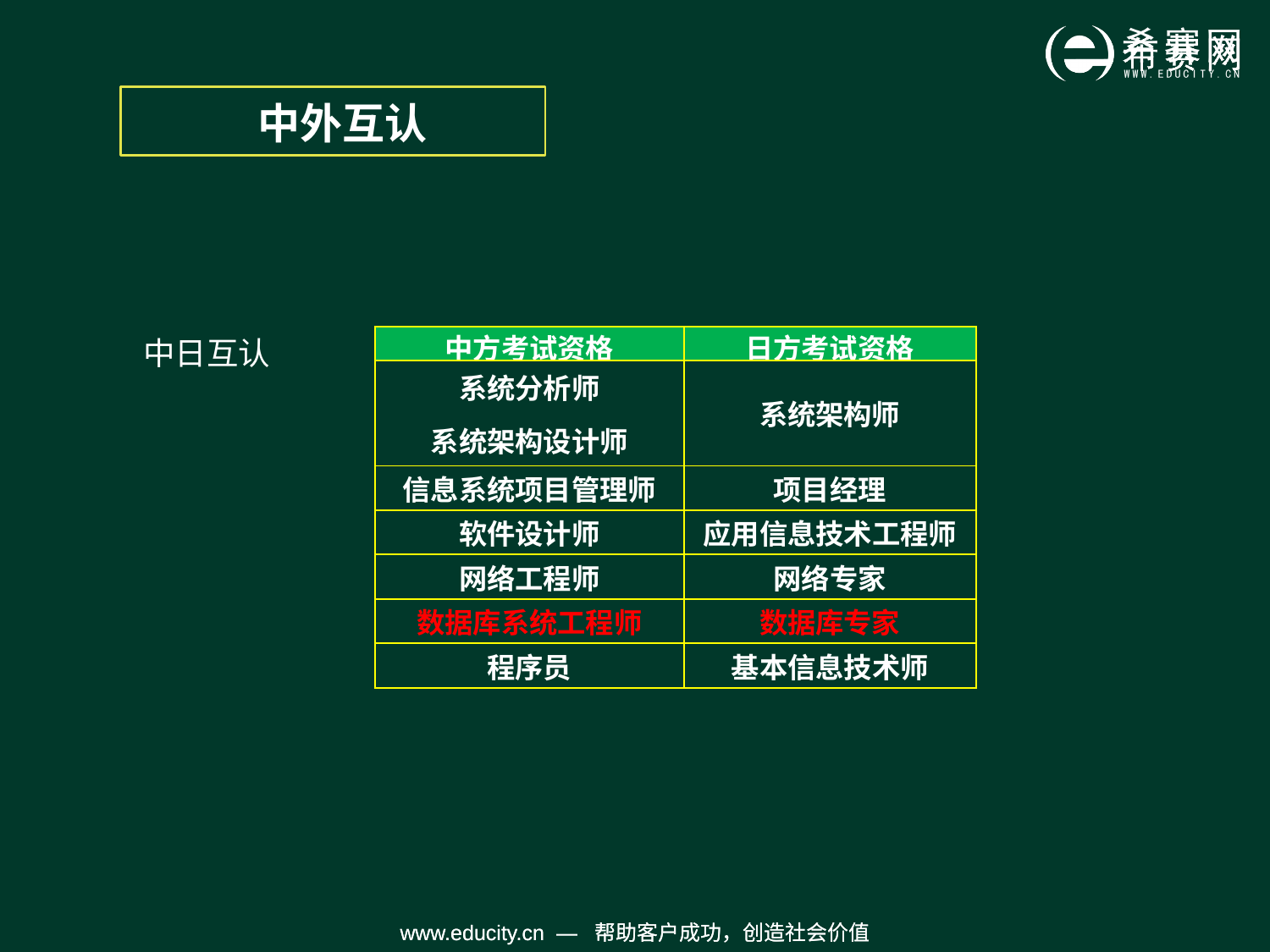

中外互认
中日互认
| 中方考试资格 | 日方考试资格 |
| --- | --- |
| 系统分析师 系统架构设计师 | 系统架构师 |
| 信息系统项目管理师 | 项目经理 |
| 软件设计师 | 应用信息技术工程师 |
| 网络工程师 | 网络专家 |
| 数据库系统工程师 | 数据库专家 |
| 程序员 | 基本信息技术师 |